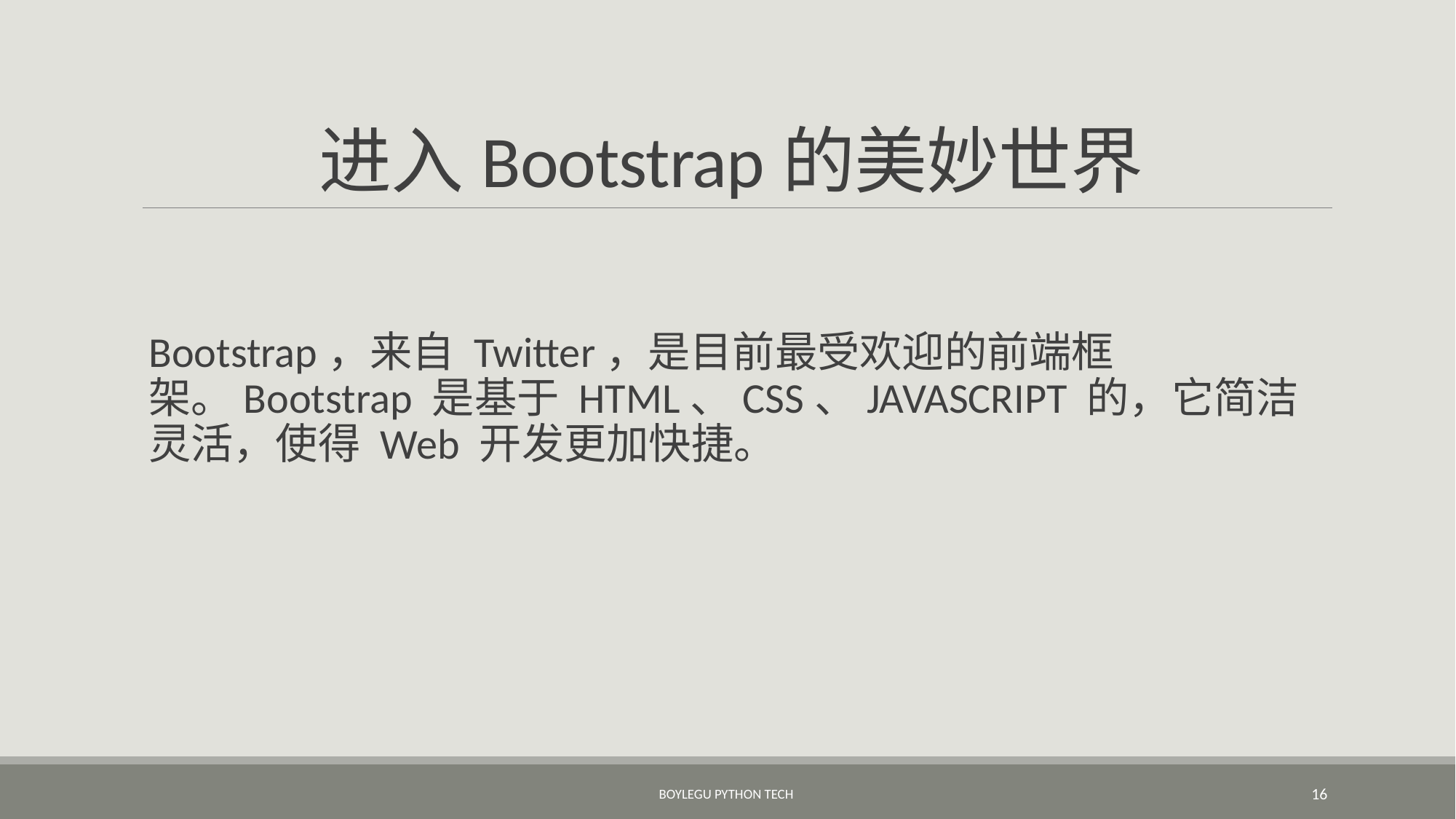

# 进入Bootstrap的美妙世界
Bootstrap，来自 Twitter，是目前最受欢迎的前端框架。Bootstrap 是基于 HTML、CSS、JAVASCRIPT 的，它简洁灵活，使得 Web 开发更加快捷。
BoyleGu Python Tech
16